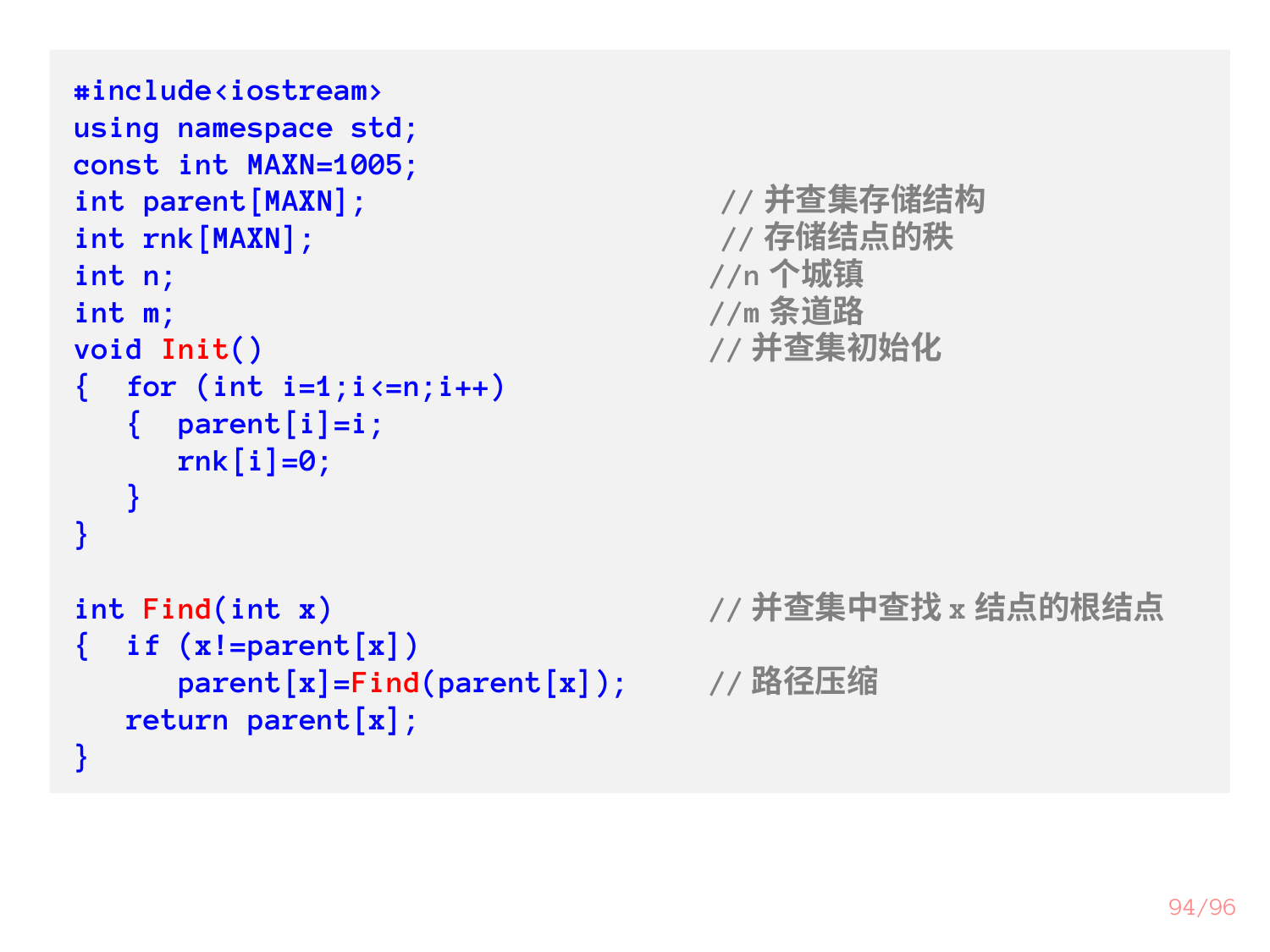

#include<iostream>
using namespace std;
const int MAXN=1005;
int parent[MAXN];		        //并查集存储结构
int rnk[MAXN];			        //存储结点的秩
int n;					//n个城镇
int m;					//m条道路
void Init()				//并查集初始化
{  for (int i=1;i<=n;i++)
   {  parent[i]=i;
      rnk[i]=0;
   }
}

int Find(int x)	      		//并查集中查找x结点的根结点
{  if (x!=parent[x])
      parent[x]=Find(parent[x]);	//路径压缩
   return parent[x];
}
94/96